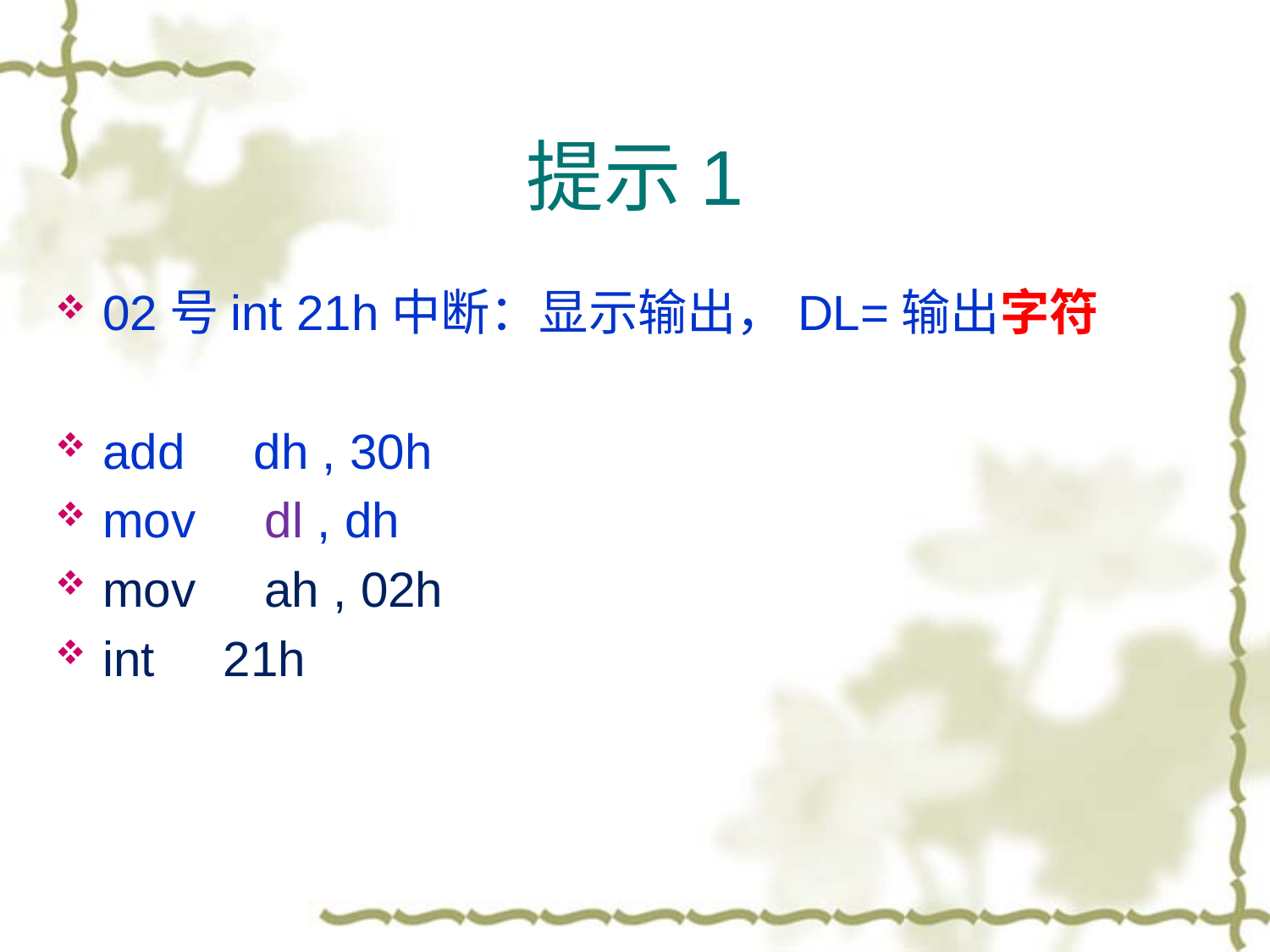

# 提示1
02号int 21h中断：显示输出，DL=输出字符

add     dh , 30h
mov     dl , dh
mov     ah , 02h
int     21h